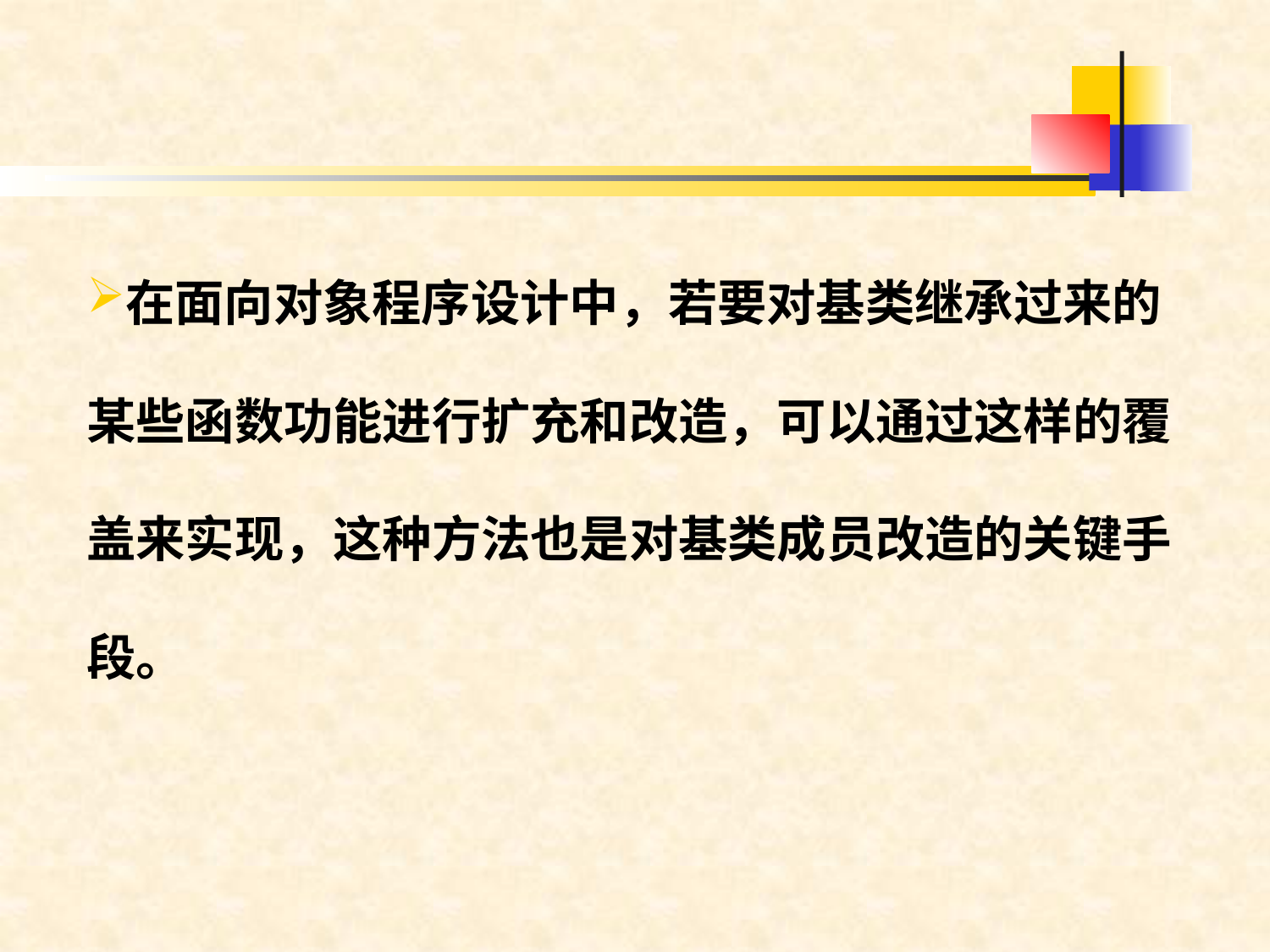

在面向对象程序设计中，若要对基类继承过来的某些函数功能进行扩充和改造，可以通过这样的覆盖来实现，这种方法也是对基类成员改造的关键手段。